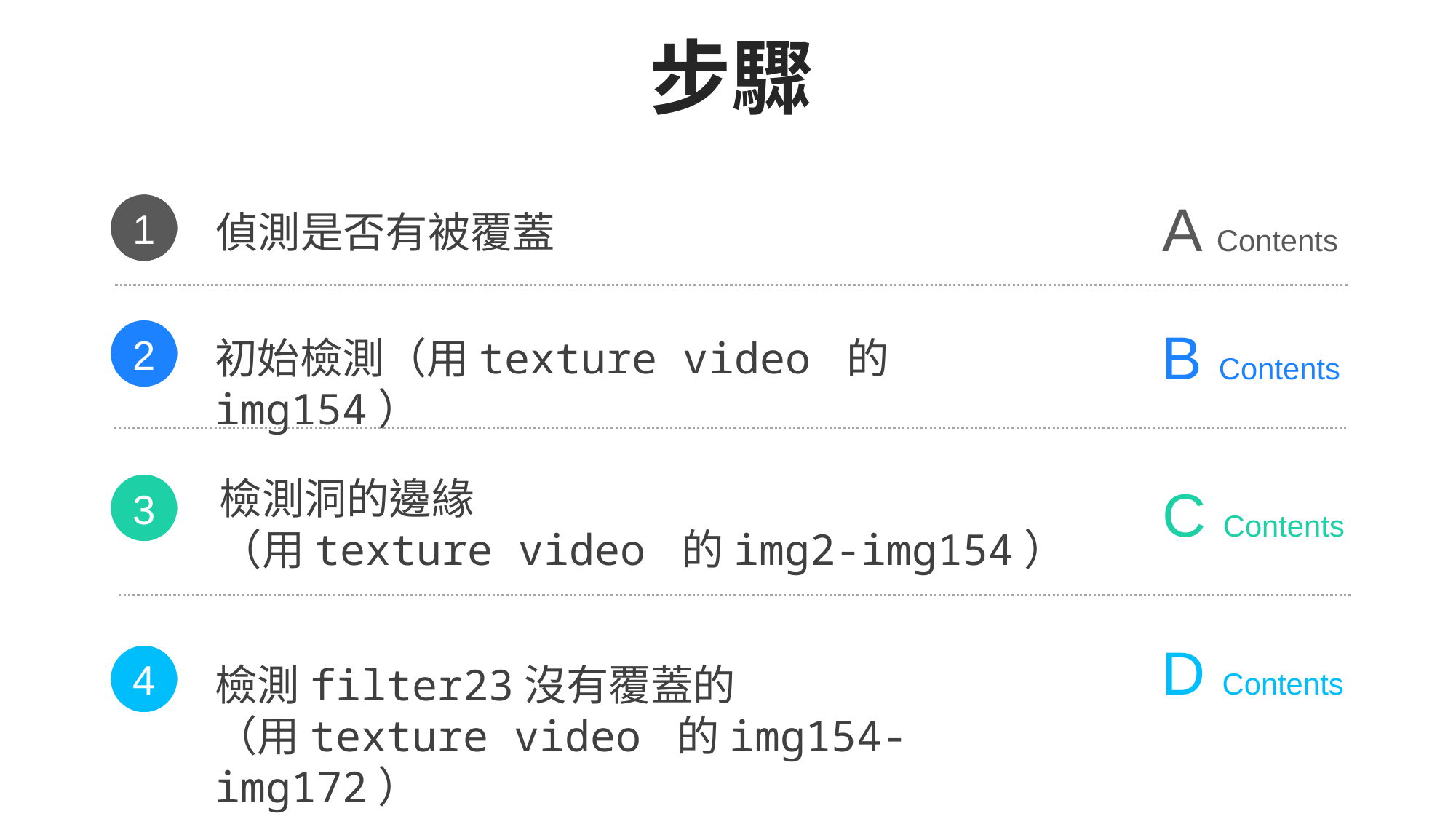

步驟
A Contents
1
偵測是否有被覆蓋

B Contents
2
初始檢測（用texture video 的img154）

檢測洞的邊緣
（用texture video 的img2-img154）
C Contents
3

D Contents
4
檢測filter23沒有覆蓋的
（用texture video 的img154-img172）